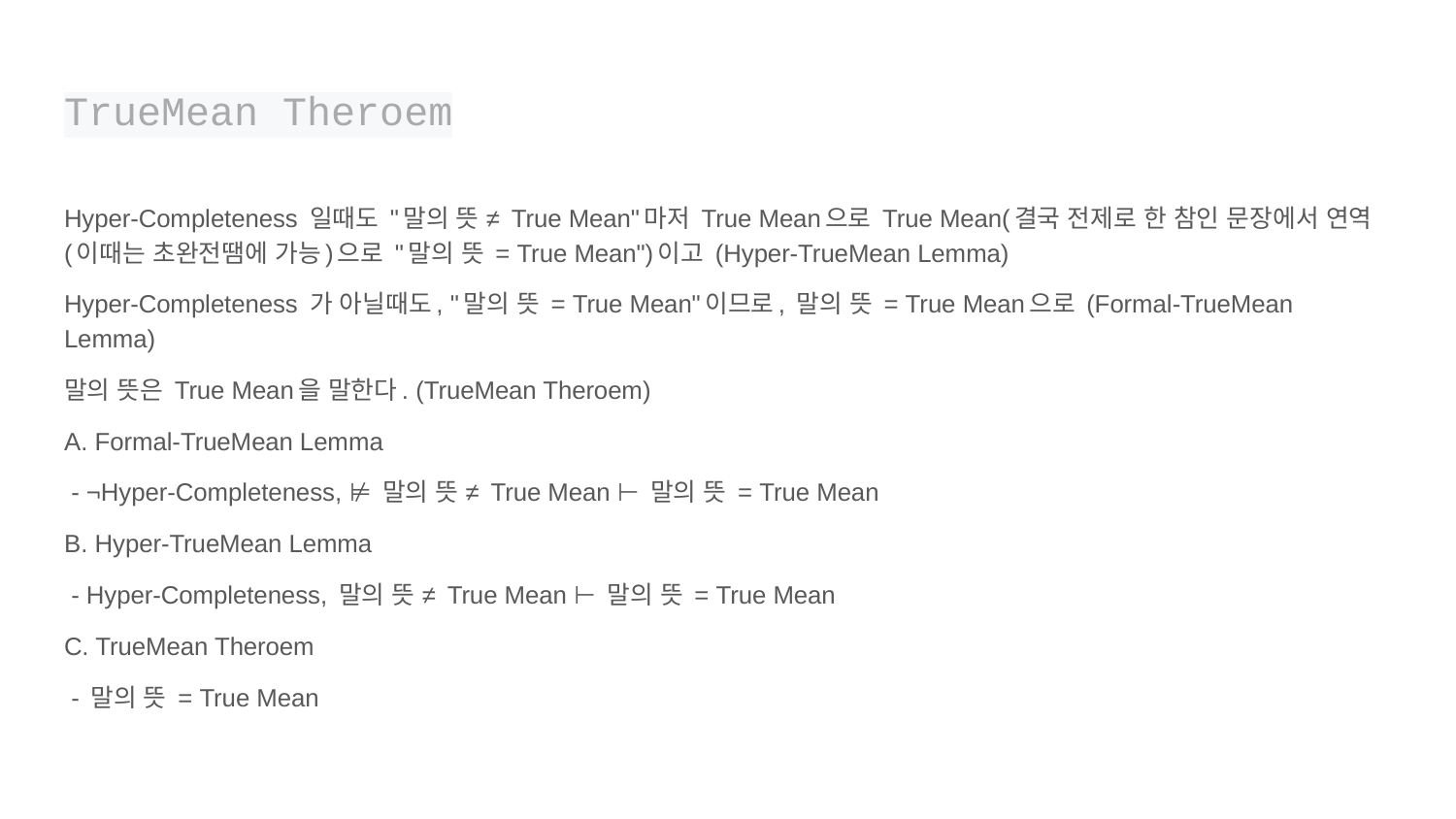

# TrueMean Theroem
Hyper-Completeness 일때도 "말의 뜻 ≠ True Mean"마저 True Mean으로 True Mean(결국 전제로 한 참인 문장에서 연역(이때는 초완전땜에 가능)으로 "말의 뜻 = True Mean")이고 (Hyper-TrueMean Lemma)
Hyper-Completeness 가 아닐때도, "말의 뜻 = True Mean"이므로, 말의 뜻 = True Mean으로 (Formal-TrueMean Lemma)
말의 뜻은 True Mean을 말한다. (TrueMean Theroem)
A. Formal-TrueMean Lemma
 - ¬Hyper-Completeness, ⊭ 말의 뜻 ≠ True Mean ⊢ 말의 뜻 = True Mean
B. Hyper-TrueMean Lemma
 - Hyper-Completeness, 말의 뜻 ≠ True Mean ⊢ 말의 뜻 = True Mean
C. TrueMean Theroem
 - 말의 뜻 = True Mean